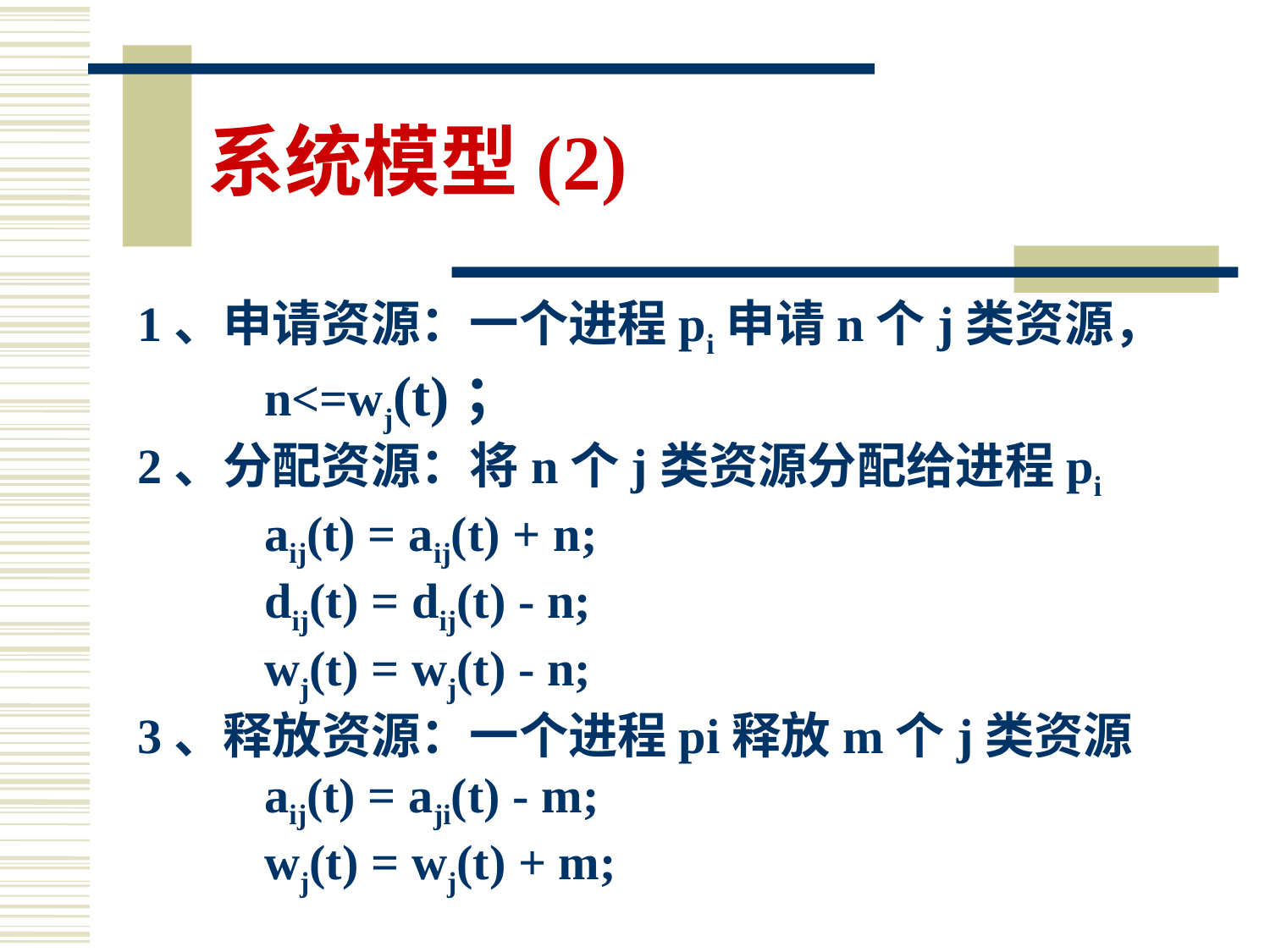

系统模型(2)
1、申请资源：一个进程pi申请n个j类资源，	n<=wj(t)；
2、分配资源：将n个j类资源分配给进程pi
	aij(t) = aij(t) + n;
	dij(t) = dij(t) - n;
	wj(t) = wj(t) - n;
3、释放资源：一个进程pi释放m个j类资源
	aij(t) = aji(t) - m;
	wj(t) = wj(t) + m;